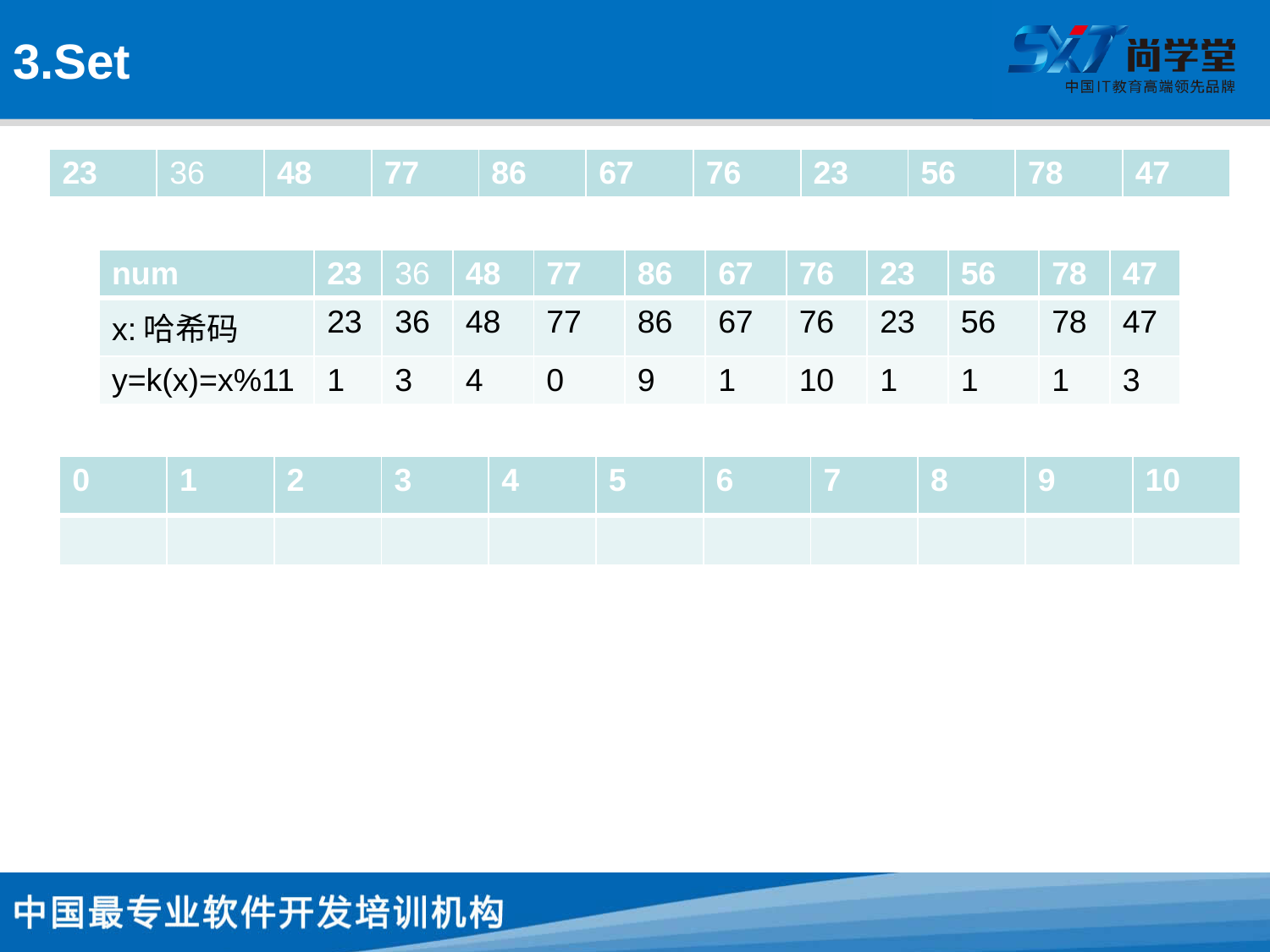

# 3.Set
| 23 | 36 | 48 | 77 | 86 | 67 | 76 | 23 | 56 | 78 | 47 |
| --- | --- | --- | --- | --- | --- | --- | --- | --- | --- | --- |
| num | 23 | 36 | 48 | 77 | 86 | 67 | 76 | 23 | 56 | 78 | 47 |
| --- | --- | --- | --- | --- | --- | --- | --- | --- | --- | --- | --- |
| x:哈希码 | 23 | 36 | 48 | 77 | 86 | 67 | 76 | 23 | 56 | 78 | 47 |
| y=k(x)=x%11 | 1 | 3 | 4 | 0 | 9 | 1 | 10 | 1 | 1 | 1 | 3 |
| 0 | 1 | 2 | 3 | 4 | 5 | 6 | 7 | 8 | 9 | 10 |
| --- | --- | --- | --- | --- | --- | --- | --- | --- | --- | --- |
|  |  |  |  |  |  |  |  |  |  |  |